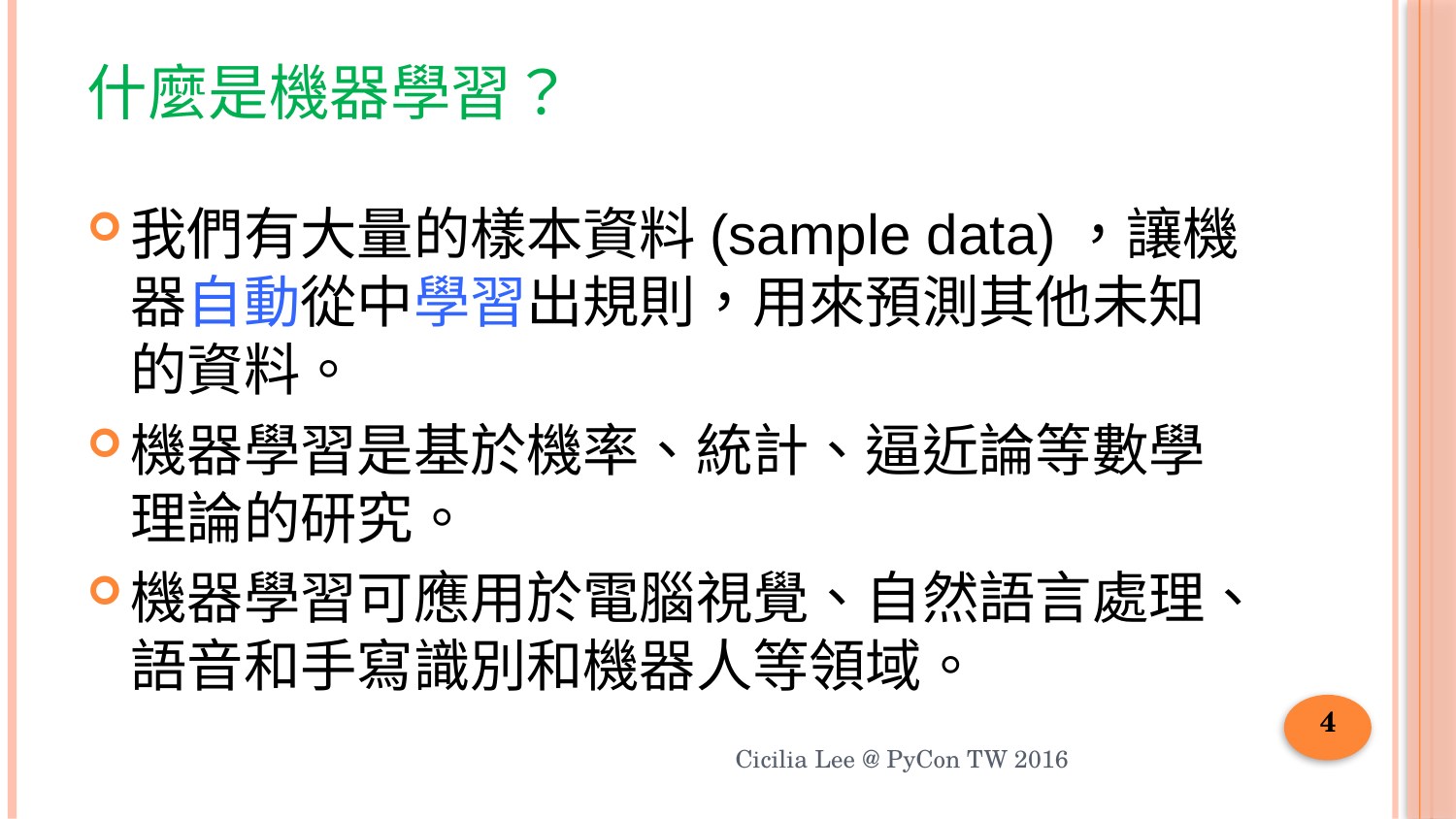

# 什麼是機器學習？
我們有大量的樣本資料(sample data)，讓機器自動從中學習出規則，用來預測其他未知的資料。
機器學習是基於機率、統計、逼近論等數學理論的研究。
機器學習可應用於電腦視覺、自然語言處理、語音和手寫識別和機器人等領域。
4
Cicilia Lee @ PyCon TW 2016